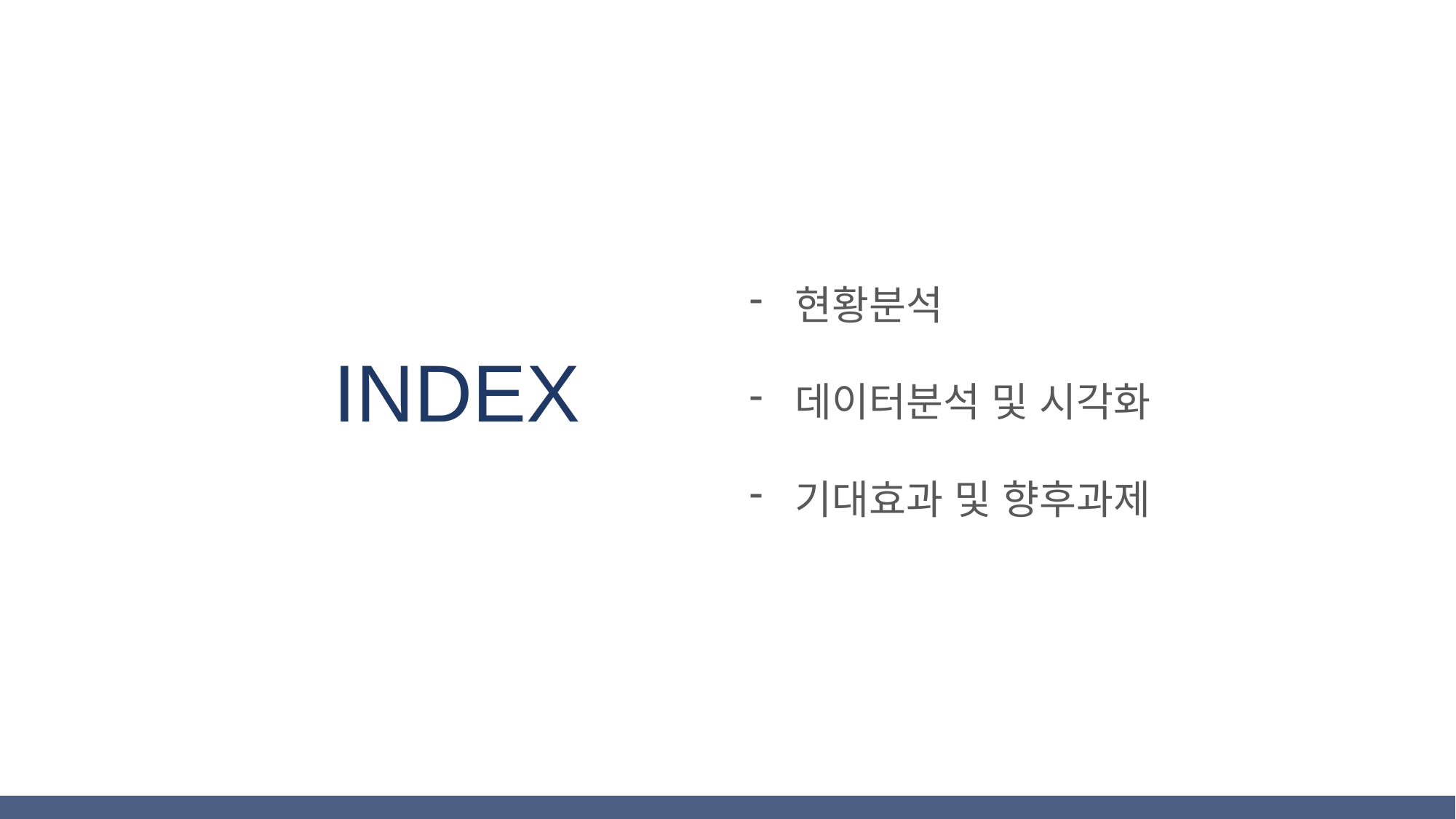

현황분석

데이터분석 및 시각화

기대효과 및 향후과제
 INDEX